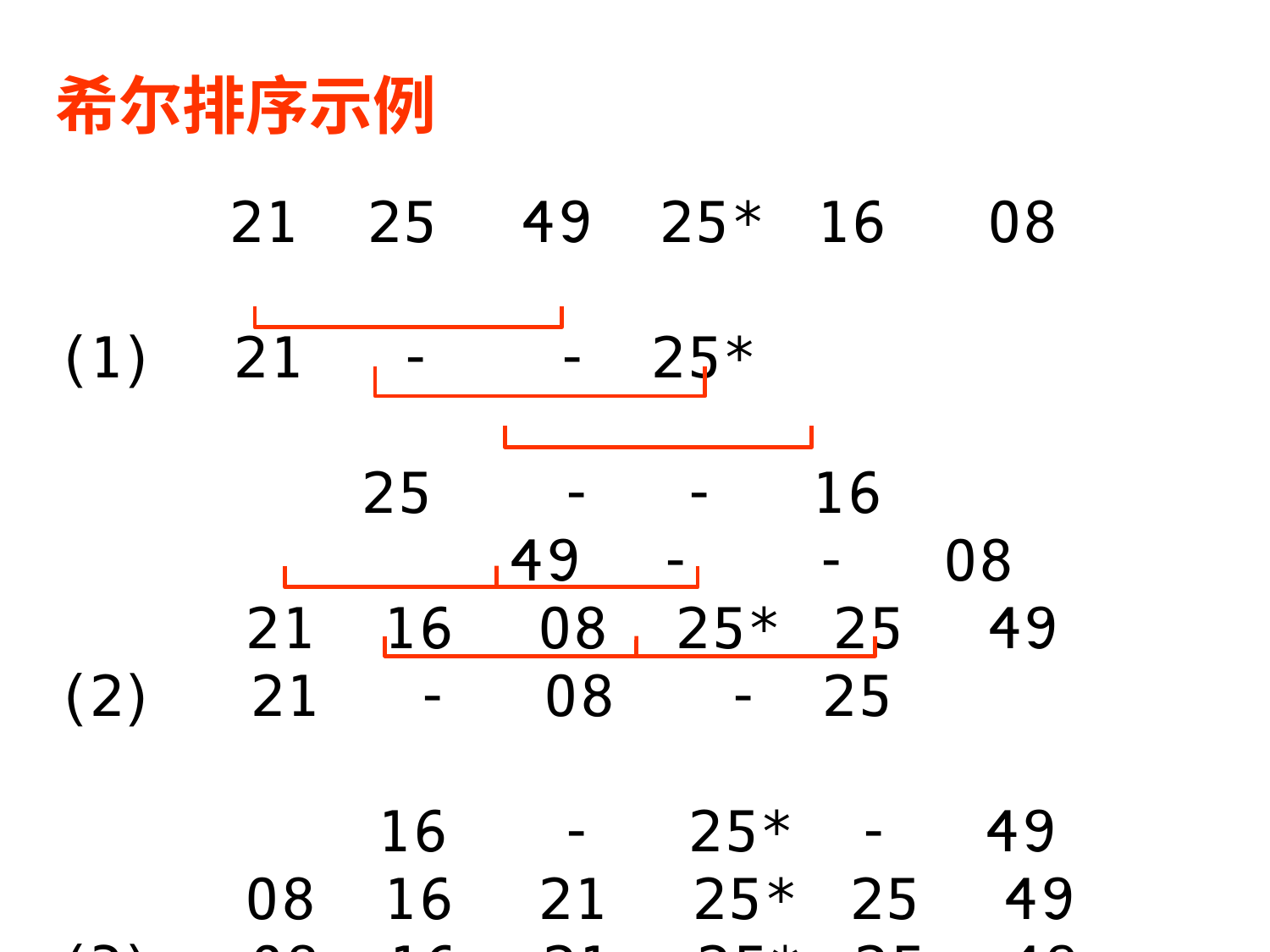

# 希尔排序示例
          21    25     49    25*   16      08
(1)     21      -        -    25*
                  25        -      -      16
                           49     -        -      08
           21    16     08    25*   25     49
(2)      21      -      08       -    25
                   16       -      25*    -      49
           08    16     21     25*   25     49
(3)      08    16     21     25*   25     49
           08    16     21     25*   25     49